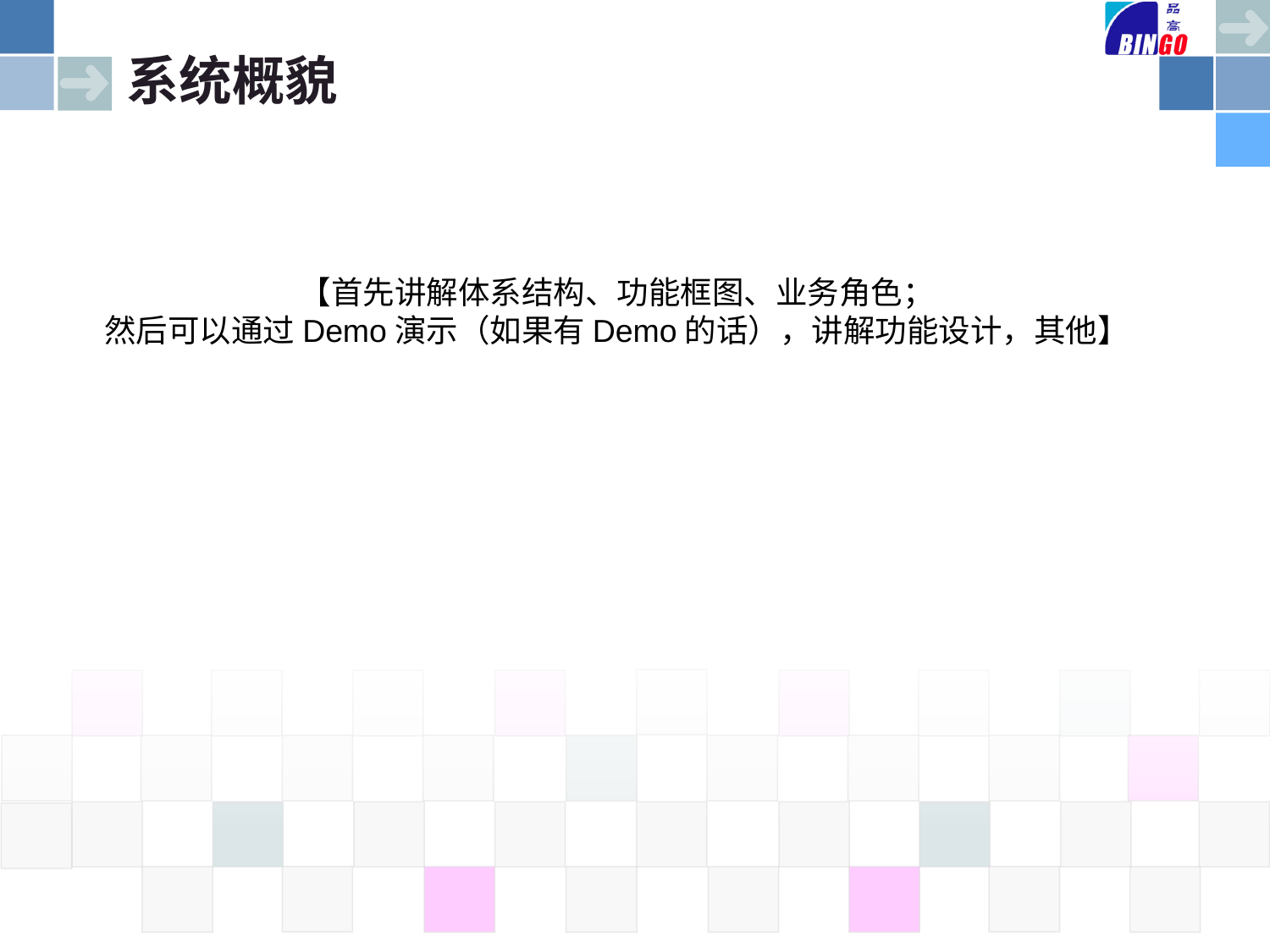

# 系统概貌
【首先讲解体系结构、功能框图、业务角色；
然后可以通过Demo演示（如果有Demo的话），讲解功能设计，其他】